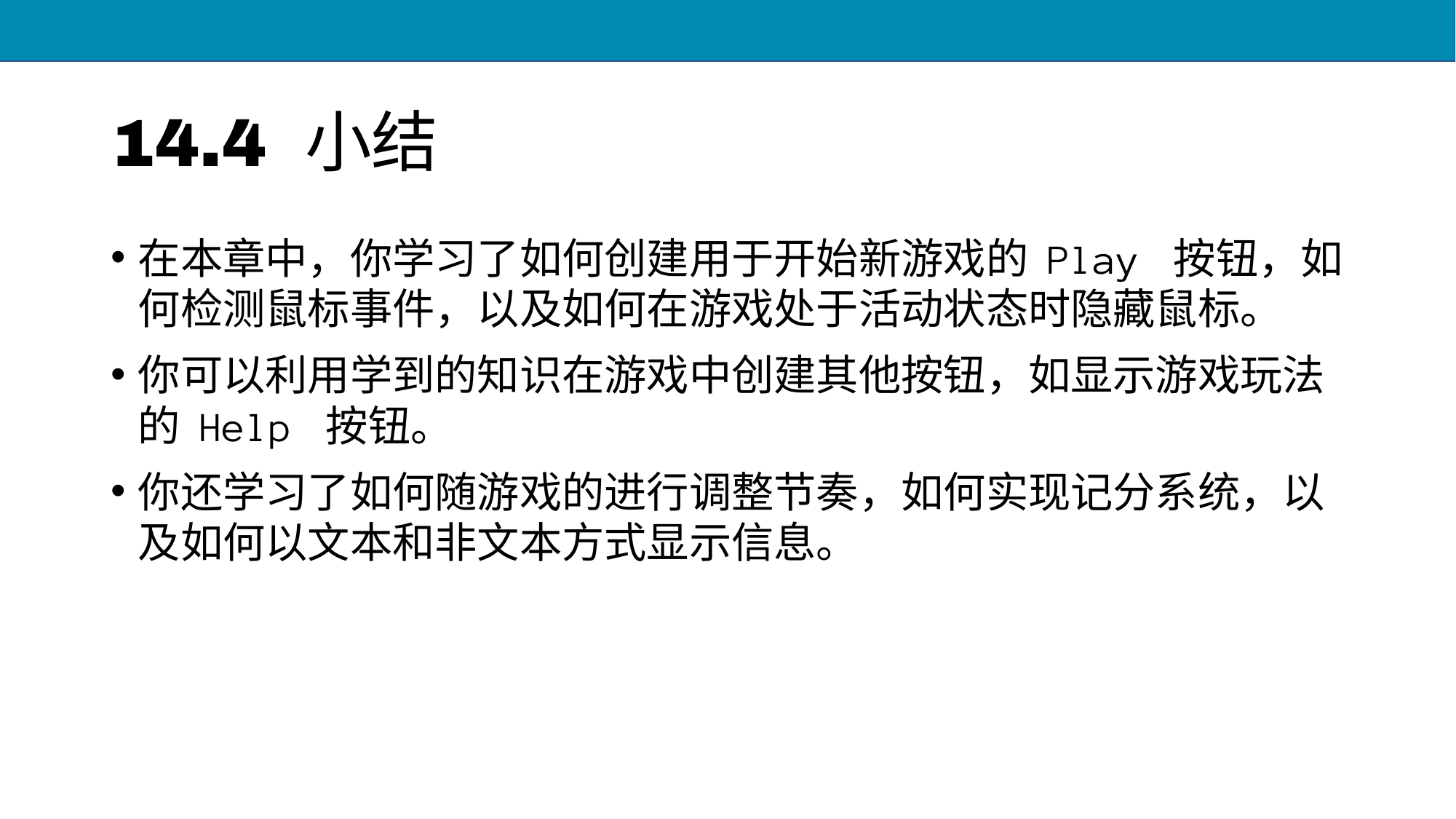

# 14.4 小结
在本章中，你学习了如何创建用于开始新游戏的 Play 按钮，如何检测鼠标事件，以及如何在游戏处于活动状态时隐藏鼠标。
你可以利用学到的知识在游戏中创建其他按钮，如显示游戏玩法的 Help 按钮。
你还学习了如何随游戏的进行调整节奏，如何实现记分系统，以及如何以文本和非文本方式显示信息。